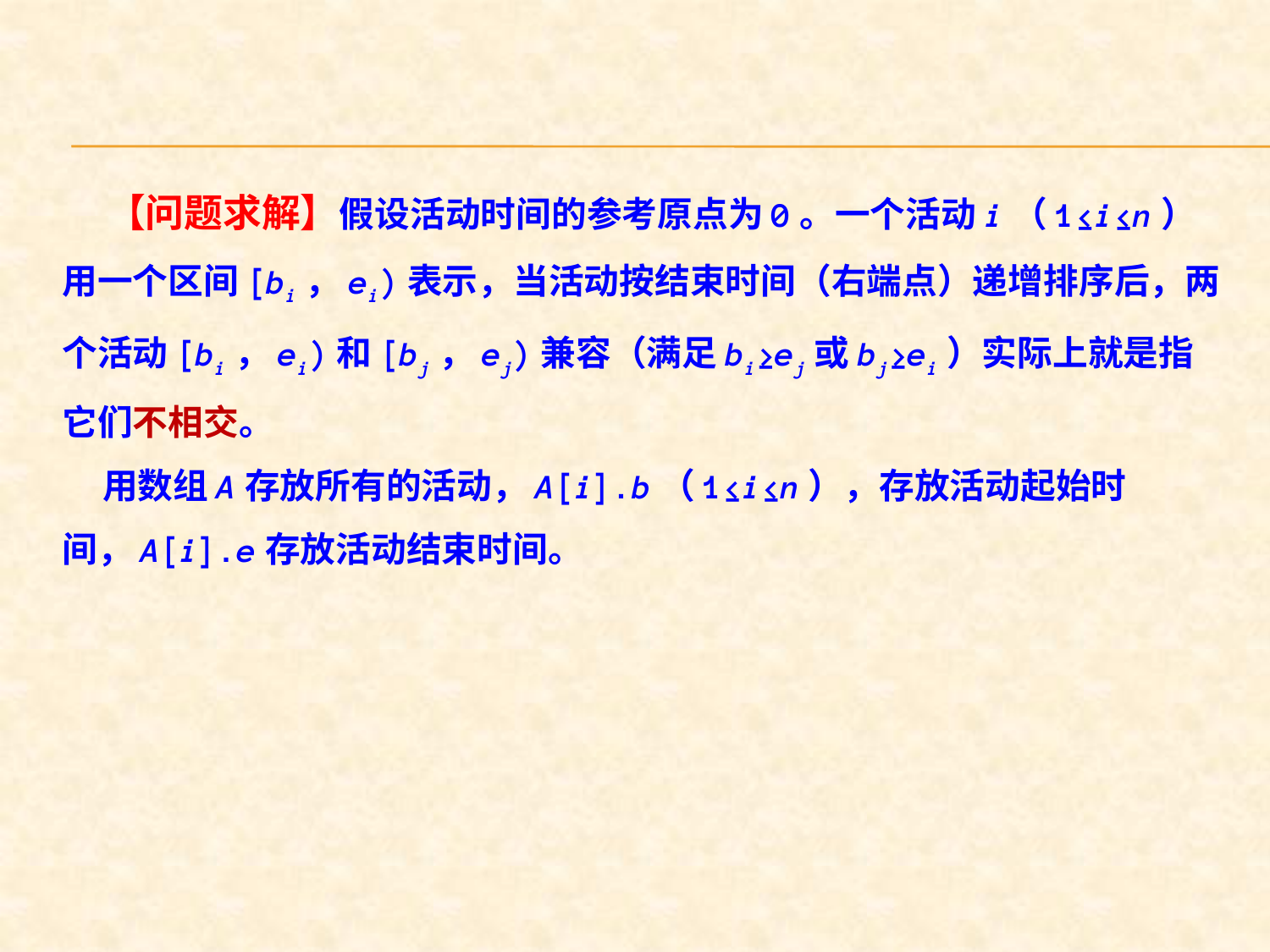

【问题求解】假设活动时间的参考原点为0。一个活动i（1≤i≤n）用一个区间[bi，ei)表示，当活动按结束时间（右端点）递增排序后，两个活动[bi，ei)和[bj，ej)兼容（满足bi≥ej或bj≥ei）实际上就是指它们不相交。
    用数组A存放所有的活动，A[i].b（1≤i≤n），存放活动起始时间，A[i].e存放活动结束时间。